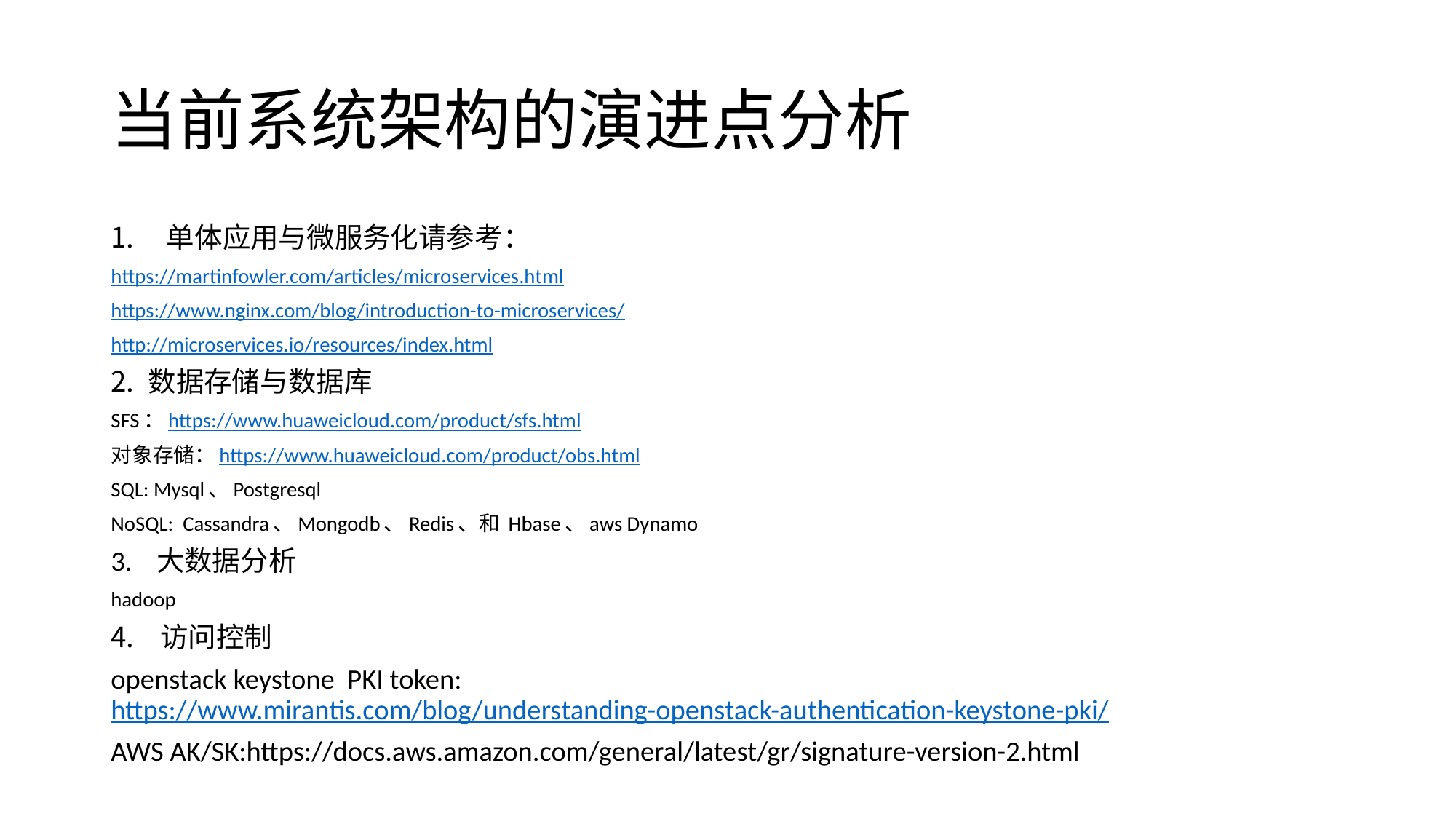

# 当前系统架构的演进点分析
单体应用与微服务化请参考：
https://martinfowler.com/articles/microservices.html
https://www.nginx.com/blog/introduction-to-microservices/
http://microservices.io/resources/index.html
数据存储与数据库
SFS：https://www.huaweicloud.com/product/sfs.html
对象存储：https://www.huaweicloud.com/product/obs.html
SQL: Mysql、Postgresql
NoSQL:  Cassandra、Mongodb、Redis、和 Hbase、aws Dynamo
3.   大数据分析
hadoop
访问控制
openstack keystone  PKI token: https://www.mirantis.com/blog/understanding-openstack-authentication-keystone-pki/
AWS AK/SK:https://docs.aws.amazon.com/general/latest/gr/signature-version-2.html